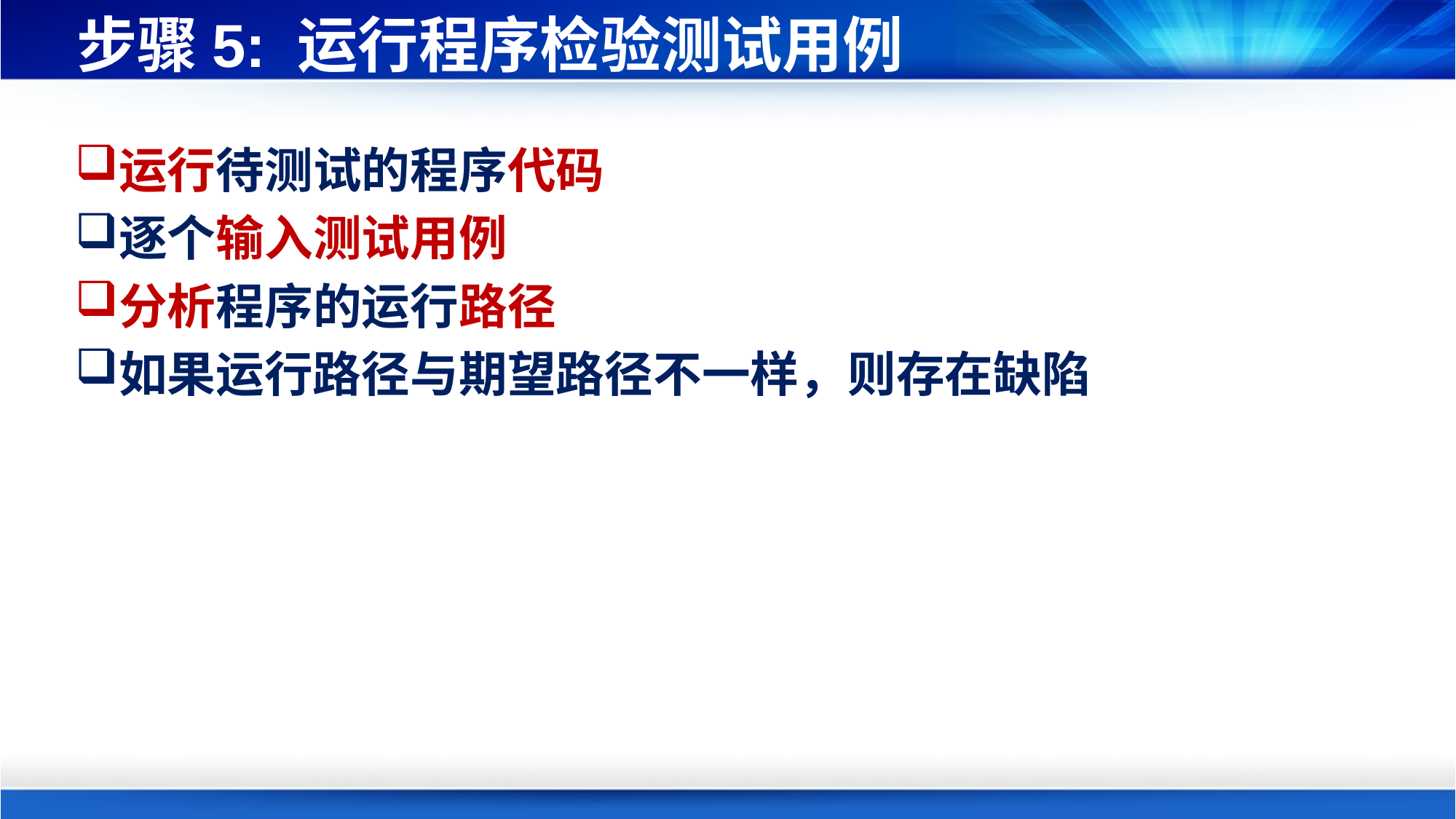

# 步骤5: 运行程序检验测试用例
运行待测试的程序代码
逐个输入测试用例
分析程序的运行路径
如果运行路径与期望路径不一样，则存在缺陷